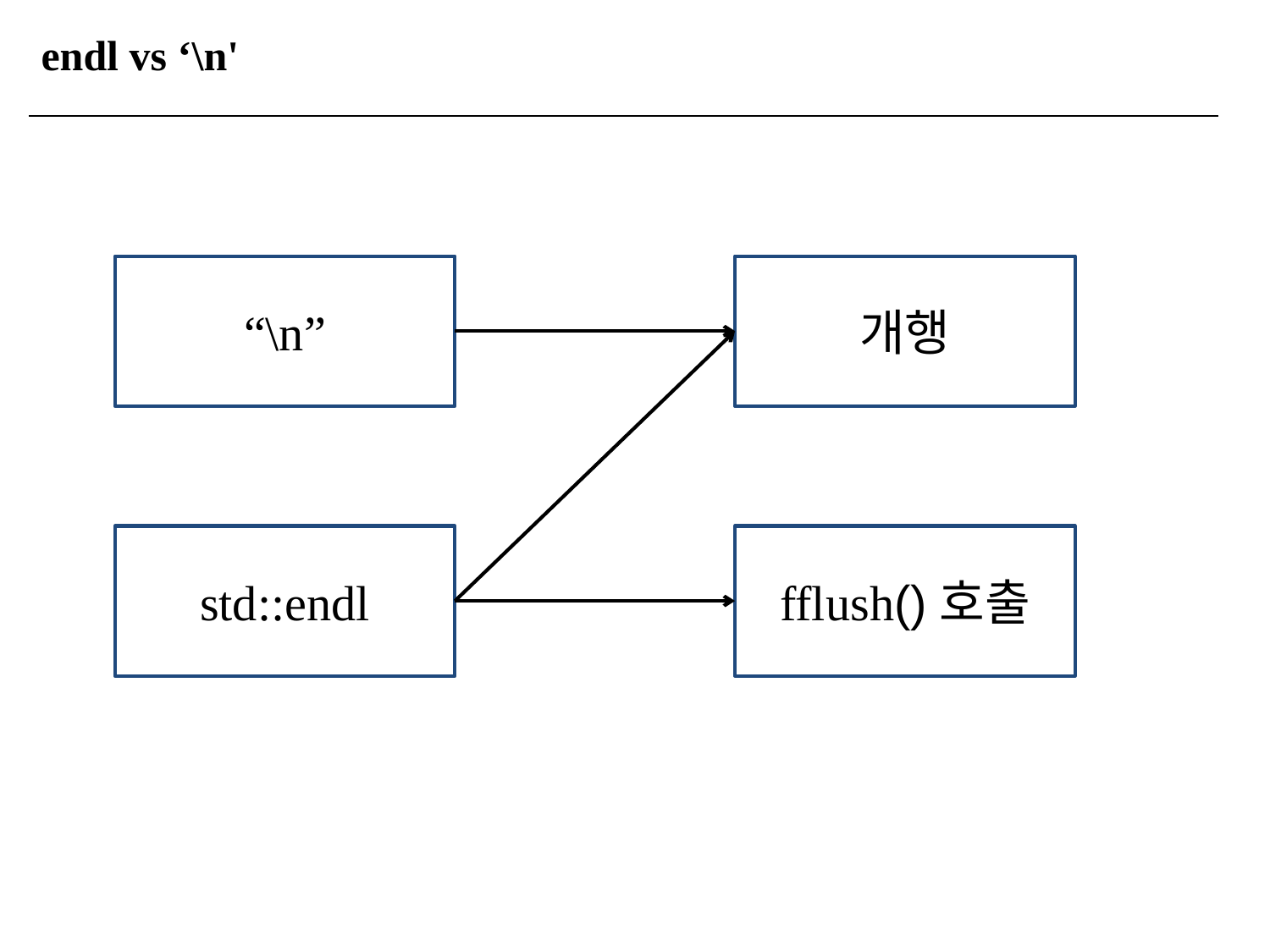

endl vs ‘\n'
“\n”
개행
std::endl
fflush()호출